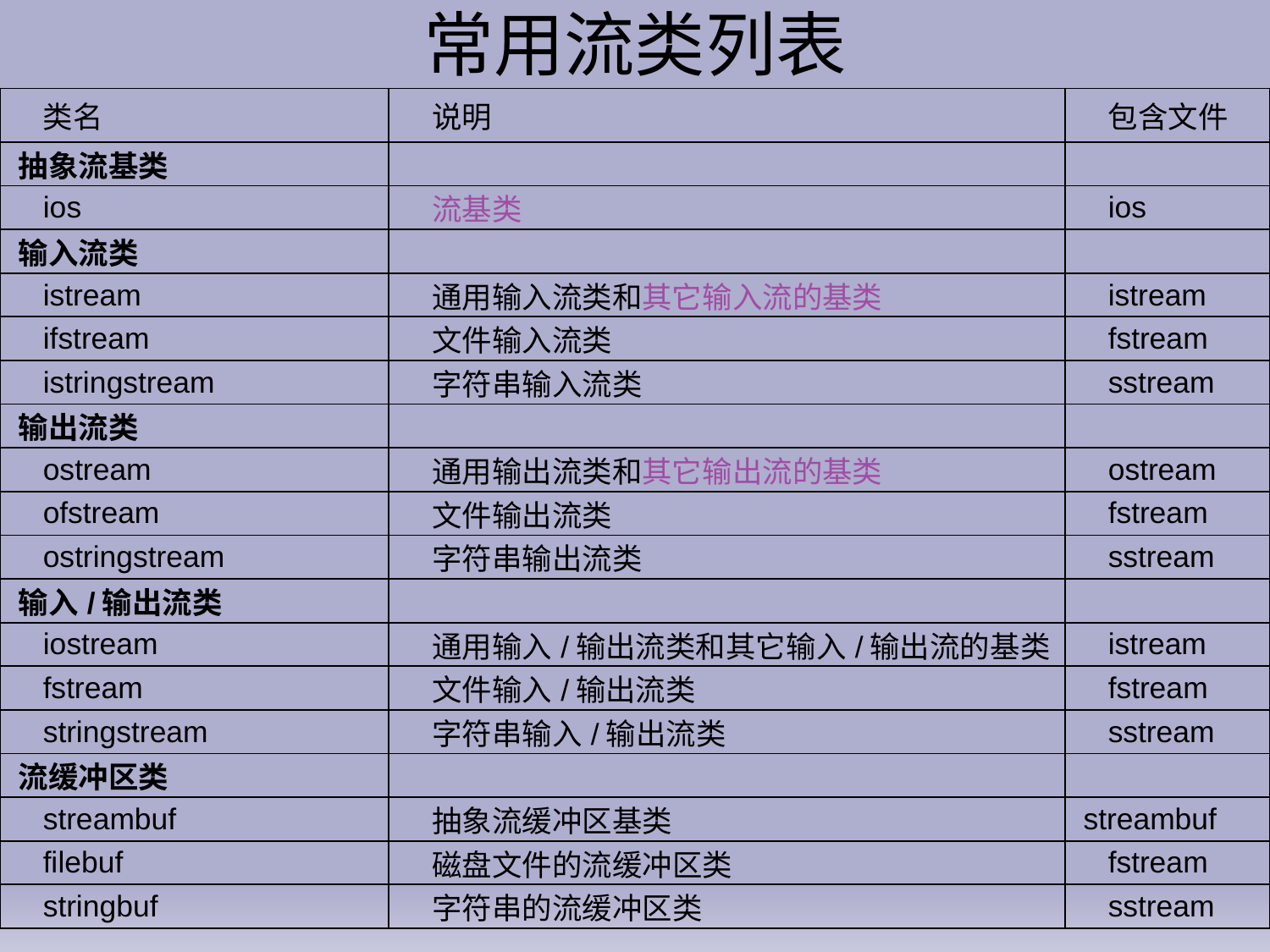

6
# 常用流类列表
| 类名 | 说明 | 包含文件 |
| --- | --- | --- |
| 抽象流基类 |  |  |
| ios | 流基类 | ios |
| 输入流类 |  |  |
| istream | 通用输入流类和其它输入流的基类 | istream |
| ifstream | 文件输入流类 | fstream |
| istringstream | 字符串输入流类 | sstream |
| 输出流类 |  |  |
| ostream | 通用输出流类和其它输出流的基类 | ostream |
| ofstream | 文件输出流类 | fstream |
| ostringstream | 字符串输出流类 | sstream |
| 输入/输出流类 |  |  |
| iostream | 通用输入/输出流类和其它输入/输出流的基类 | istream |
| fstream | 文件输入/输出流类 | fstream |
| stringstream | 字符串输入/输出流类 | sstream |
| 流缓冲区类 |  |  |
| streambuf | 抽象流缓冲区基类 | streambuf |
| filebuf | 磁盘文件的流缓冲区类 | fstream |
| stringbuf | 字符串的流缓冲区类 | sstream |